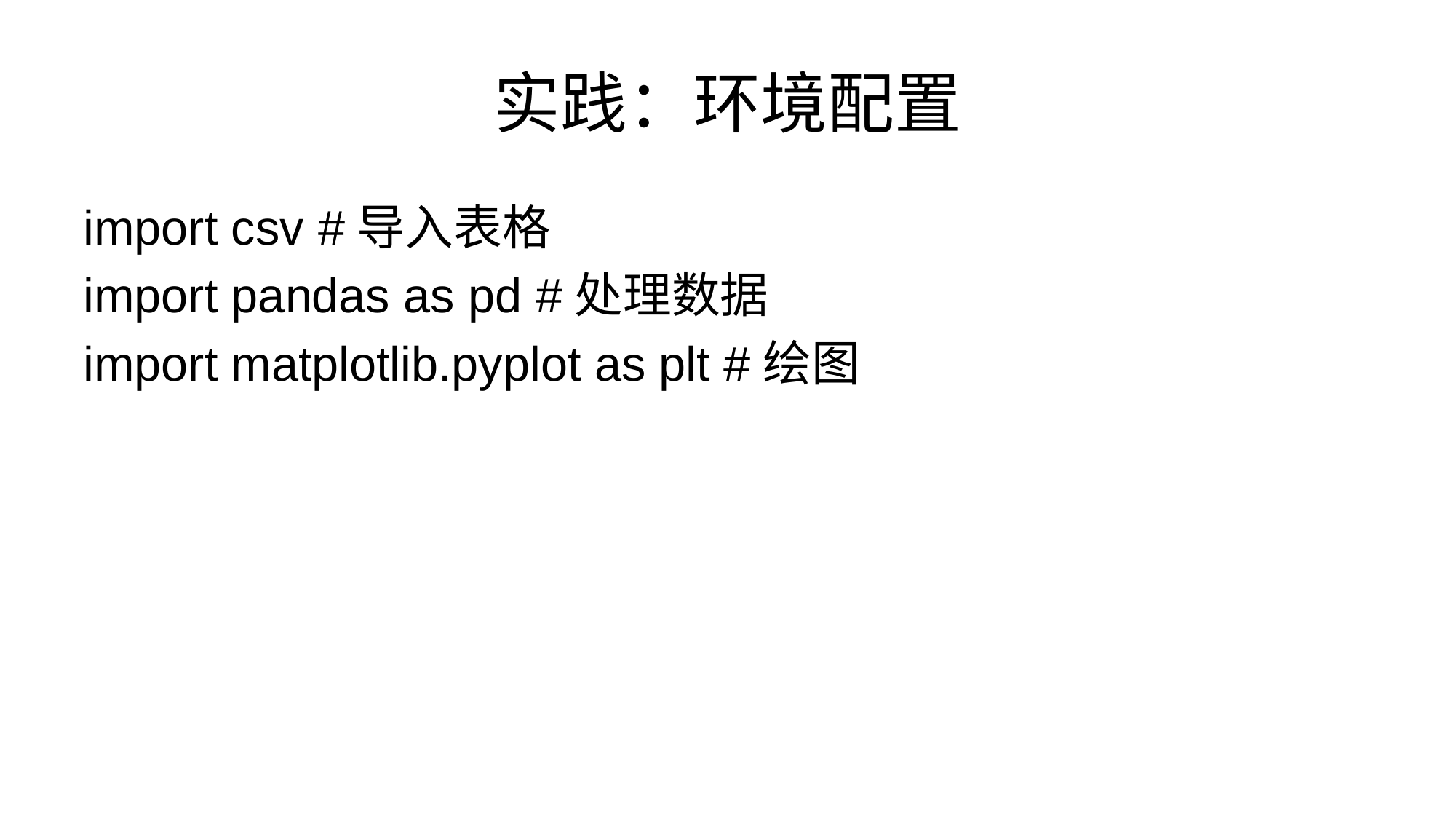

# 实践：环境配置
import csv #导入表格
import pandas as pd #处理数据
import matplotlib.pyplot as plt #绘图